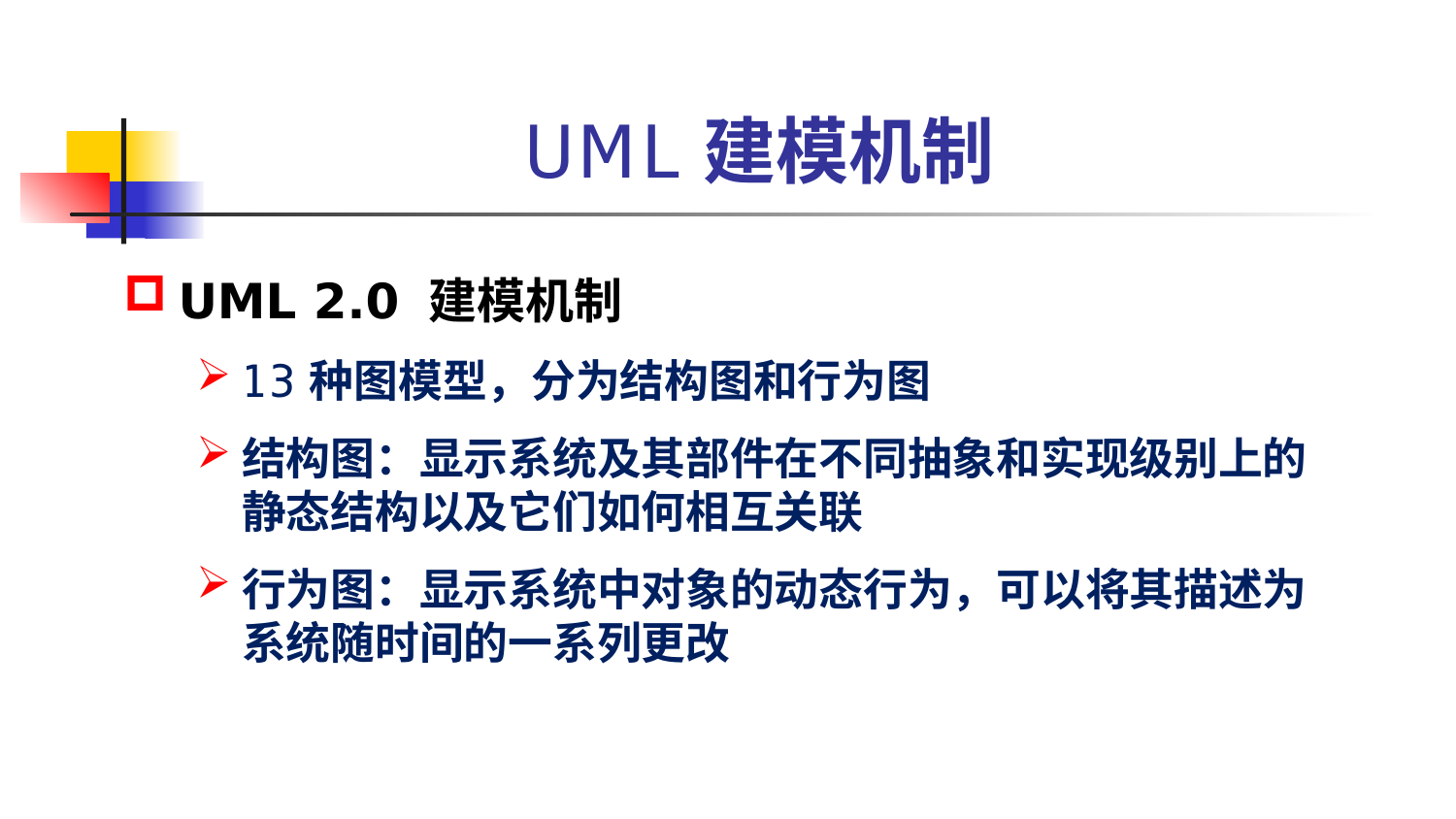

# UML建模机制
UML 2.0 建模机制
13种图模型，分为结构图和行为图
结构图：显示系统及其部件在不同抽象和实现级别上的静态结构以及它们如何相互关联
行为图：显示系统中对象的动态行为，可以将其描述为系统随时间的一系列更改